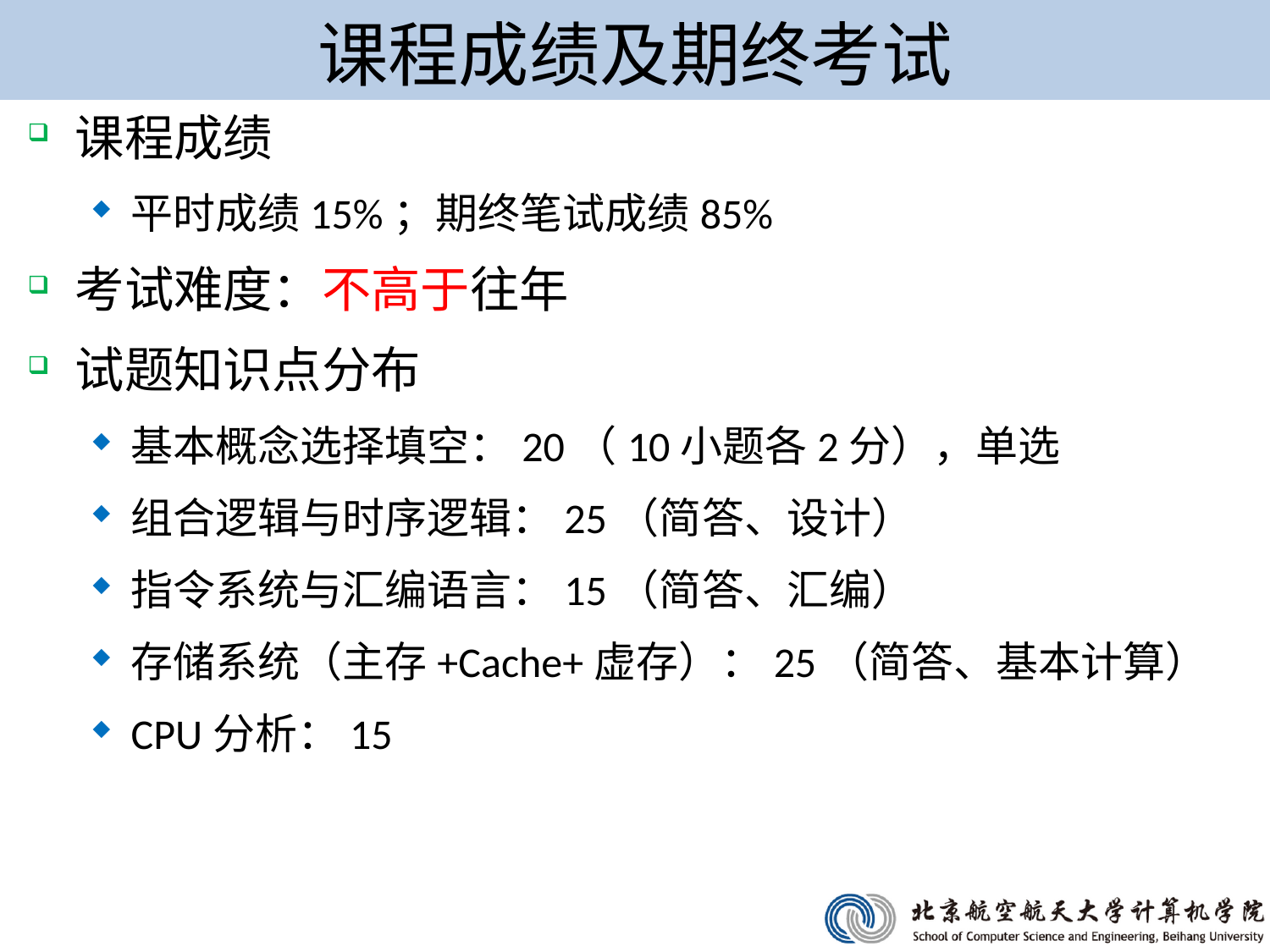

# 课程成绩及期终考试

课程成绩
平时成绩15%；期终笔试成绩85%
考试难度：不高于往年
试题知识点分布
基本概念选择填空：20（10小题各2分），单选
组合逻辑与时序逻辑：25（简答、设计）
指令系统与汇编语言：15（简答、汇编）
存储系统（主存+Cache+虚存）：25（简答、基本计算）
CPU分析：15